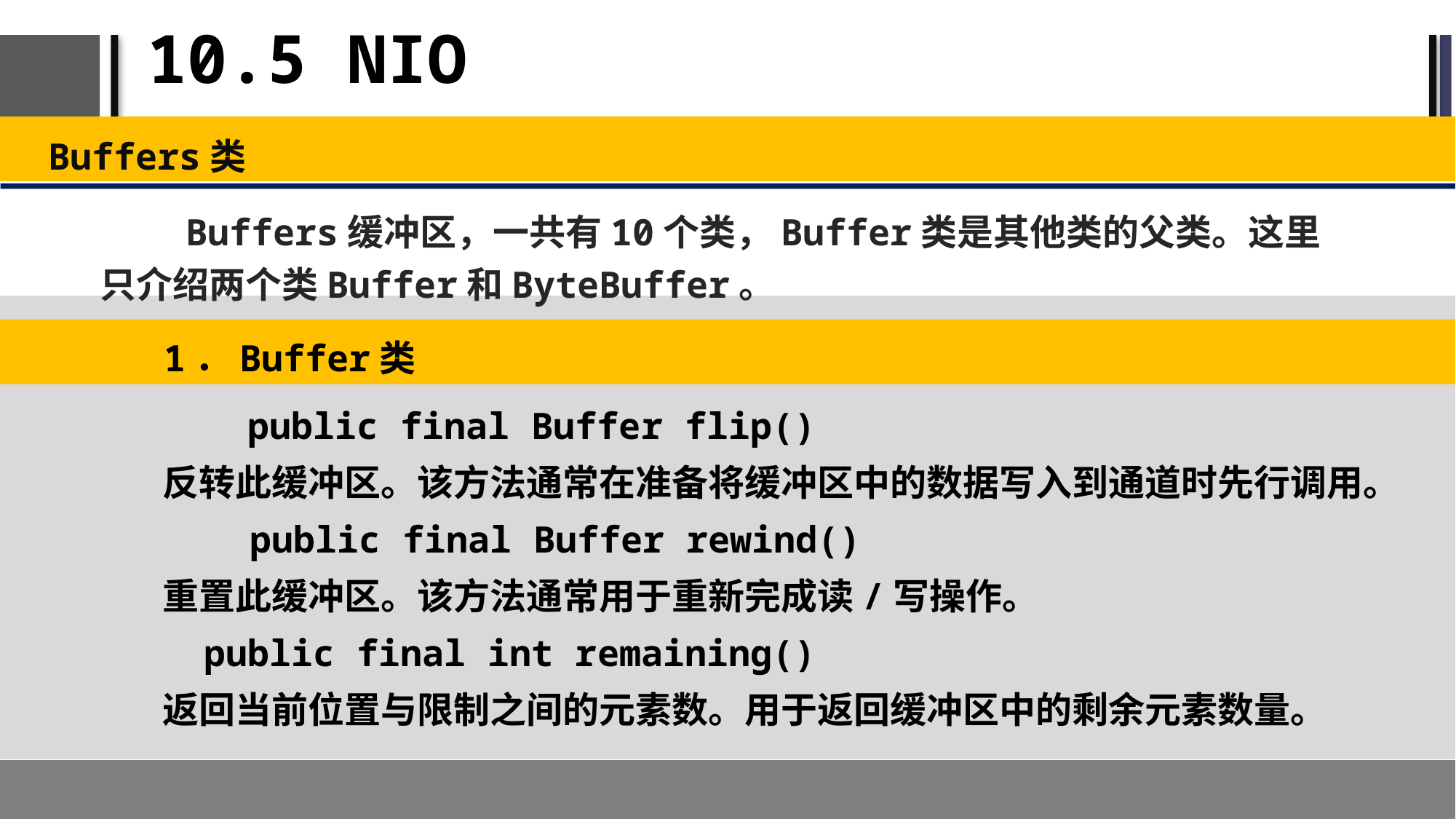

# 10.5 NIO

Buffers类

Buffers缓冲区，一共有10个类，Buffer类是其他类的父类。这里只介绍两个类Buffer和ByteBuffer。

1．Buffer类

  public final Buffer flip()
反转此缓冲区。该方法通常在准备将缓冲区中的数据写入到通道时先行调用。
    public final Buffer rewind()
重置此缓冲区。该方法通常用于重新完成读/写操作。
public final int remaining()
返回当前位置与限制之间的元素数。用于返回缓冲区中的剩余元素数量。